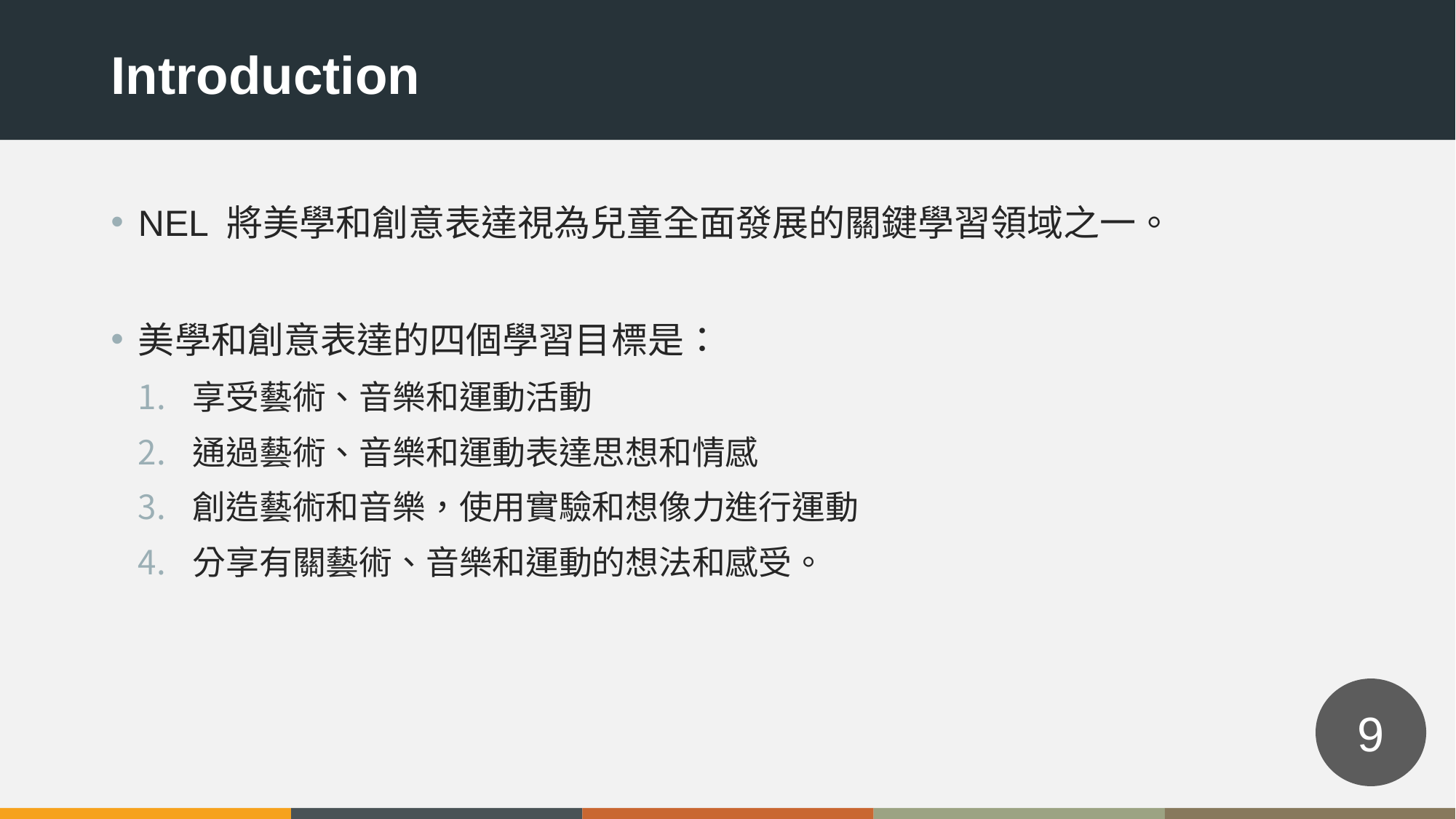

Introduction
NEL 將美學和創意表達視為兒童全面發展的關鍵學習領域之一。

美學和創意表達的四個學習目標是：
享受藝術、音樂和運動活動
通過藝術、音樂和運動表達思想和情感
創造藝術和音樂，使用實驗和想像力進行運動
分享有關藝術、音樂和運動的想法和感受。

9